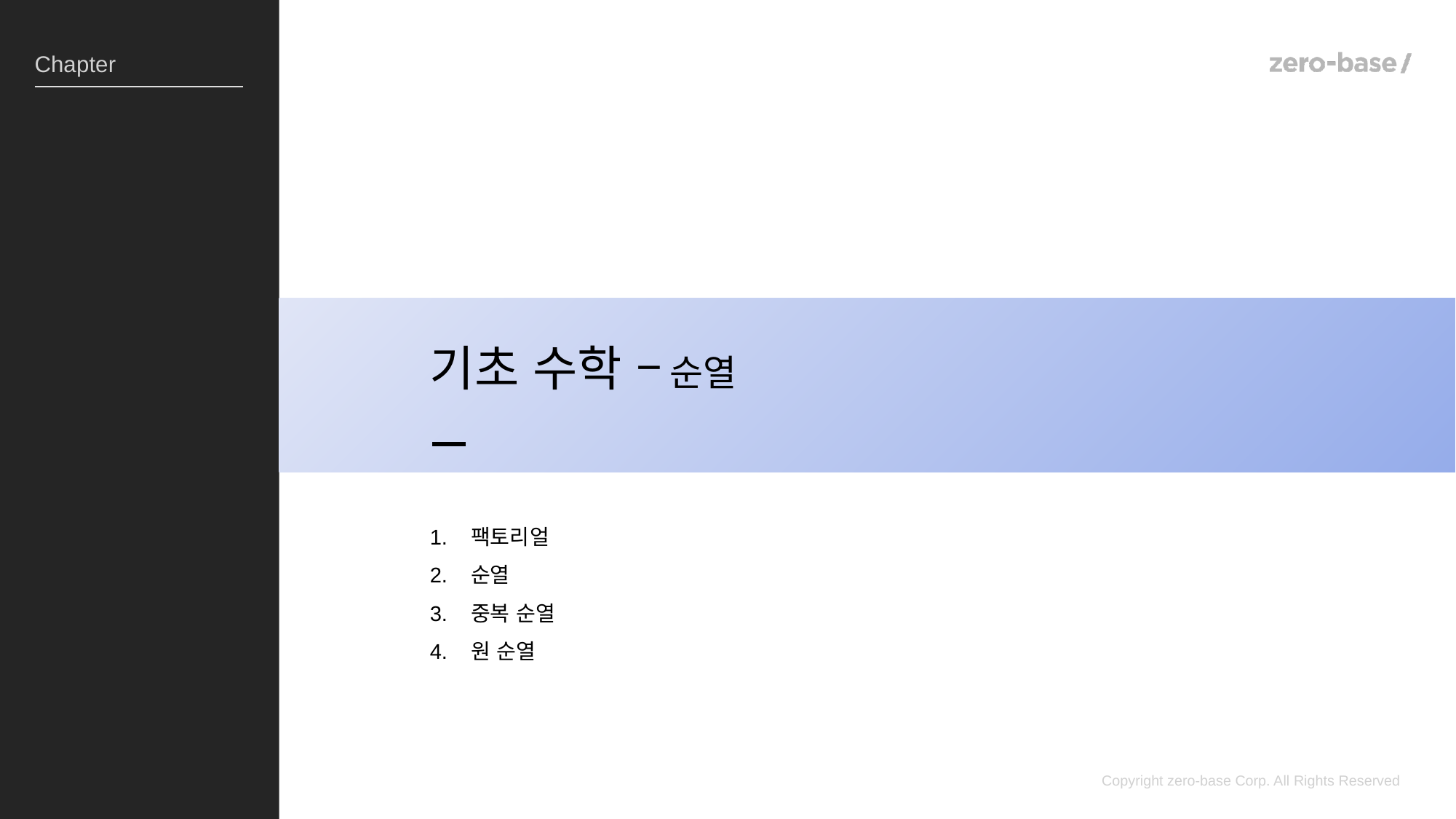

기초 수학 – 순열
팩토리얼
순열
중복 순열
원 순열